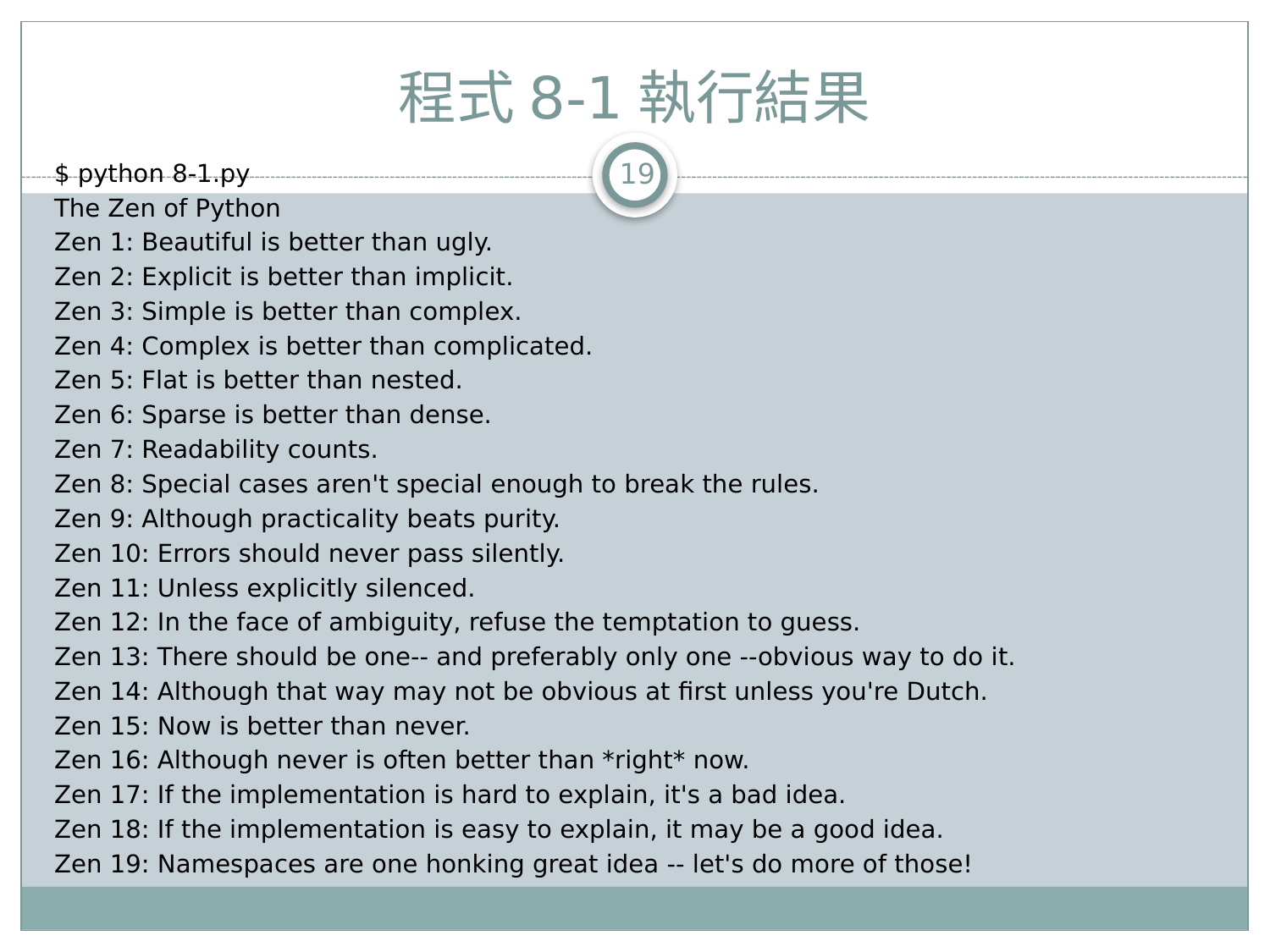

# 程式8-1執行結果
19
$ python 8-1.py
The Zen of Python
Zen 1: Beautiful is better than ugly.
Zen 2: Explicit is better than implicit.
Zen 3: Simple is better than complex.
Zen 4: Complex is better than complicated.
Zen 5: Flat is better than nested.
Zen 6: Sparse is better than dense.
Zen 7: Readability counts.
Zen 8: Special cases aren't special enough to break the rules.
Zen 9: Although practicality beats purity.
Zen 10: Errors should never pass silently.
Zen 11: Unless explicitly silenced.
Zen 12: In the face of ambiguity, refuse the temptation to guess.
Zen 13: There should be one-- and preferably only one --obvious way to do it.
Zen 14: Although that way may not be obvious at first unless you're Dutch.
Zen 15: Now is better than never.
Zen 16: Although never is often better than *right* now.
Zen 17: If the implementation is hard to explain, it's a bad idea.
Zen 18: If the implementation is easy to explain, it may be a good idea.
Zen 19: Namespaces are one honking great idea -- let's do more of those!